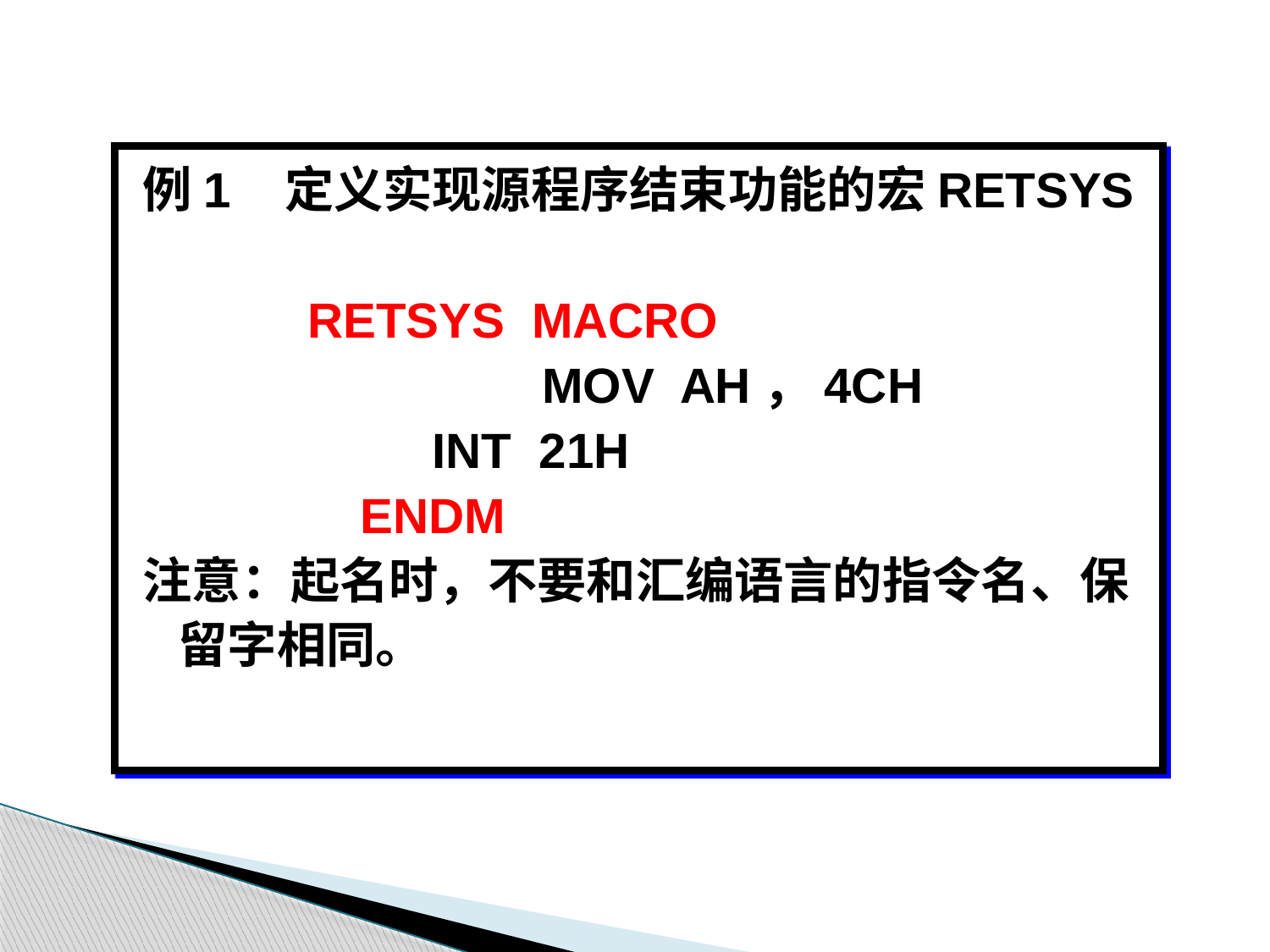

例1   定义实现源程序结束功能的宏RETSYS

            RETSYS  MACRO
       	    	        MOV  AH，4CH
        	    	INT  21H
        	    ENDM
注意：起名时，不要和汇编语言的指令名、保留字相同。